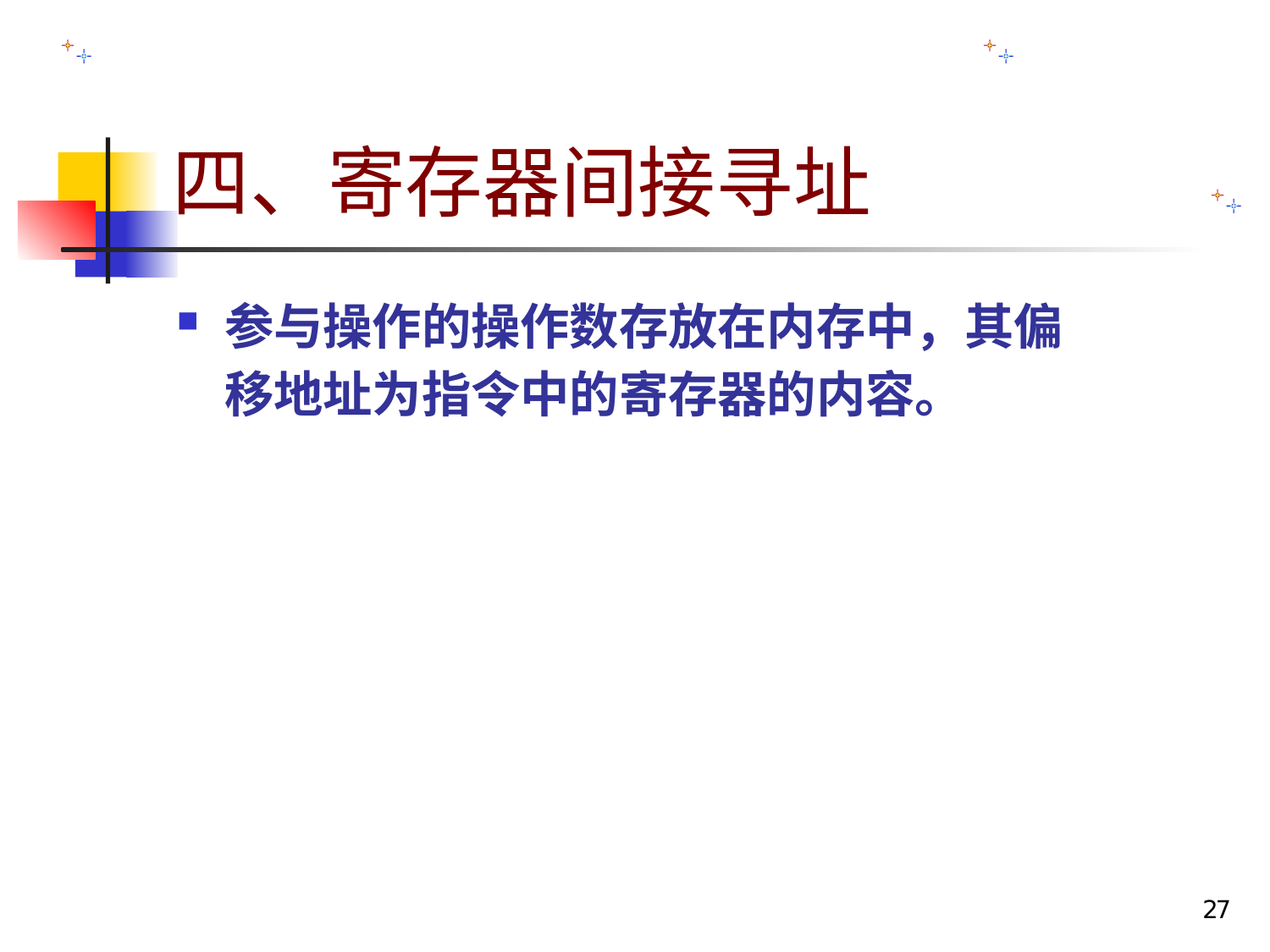

# 四、寄存器间接寻址
参与操作的操作数存放在内存中，其偏移地址为指令中的寄存器的内容。

27